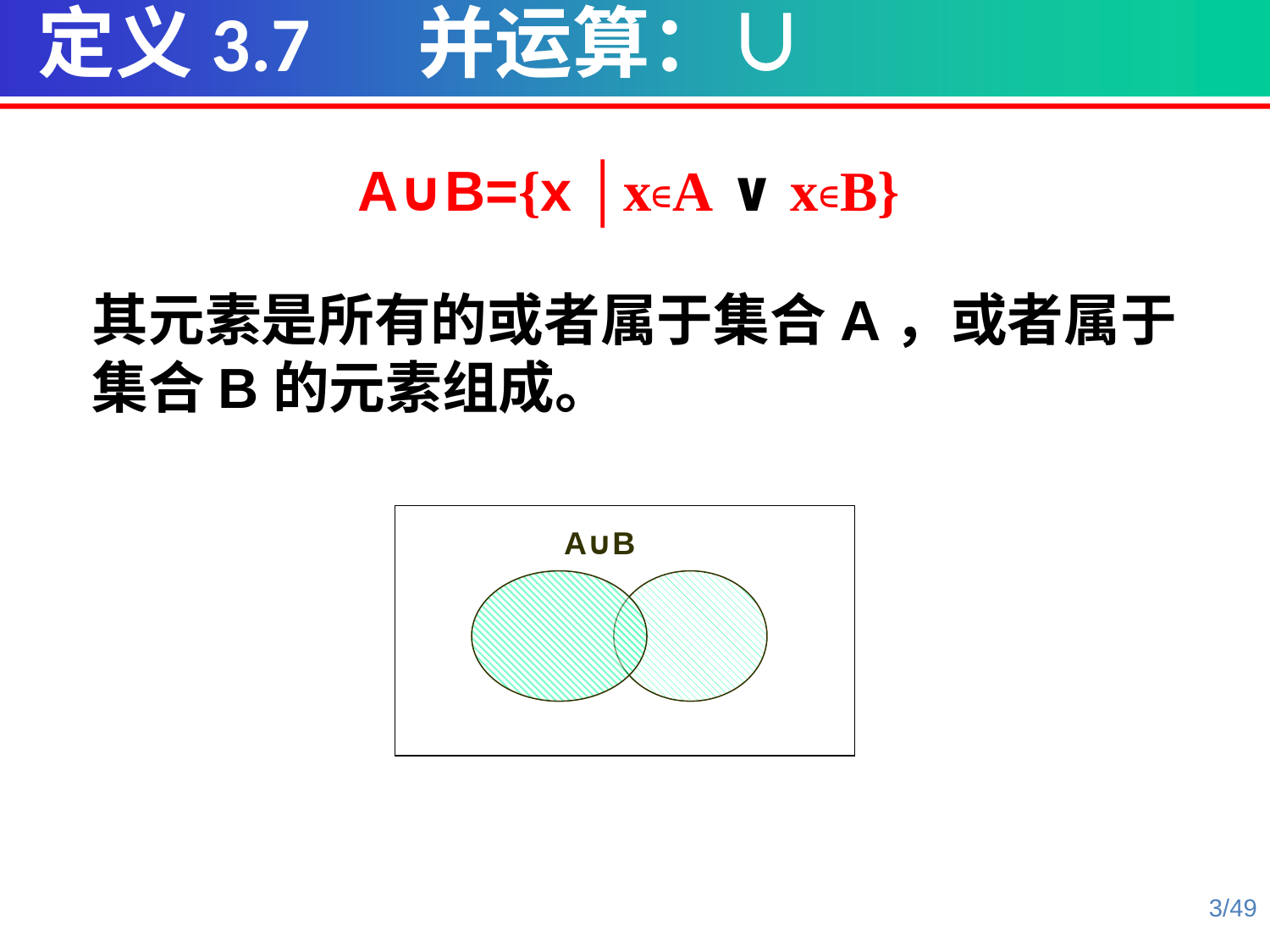

定义3.7     并运算：∪
A∪B={x │x∊A ∨ x∊B}
其元素是所有的或者属于集合A，或者属于集合B的元素组成。

A∪B
3/49